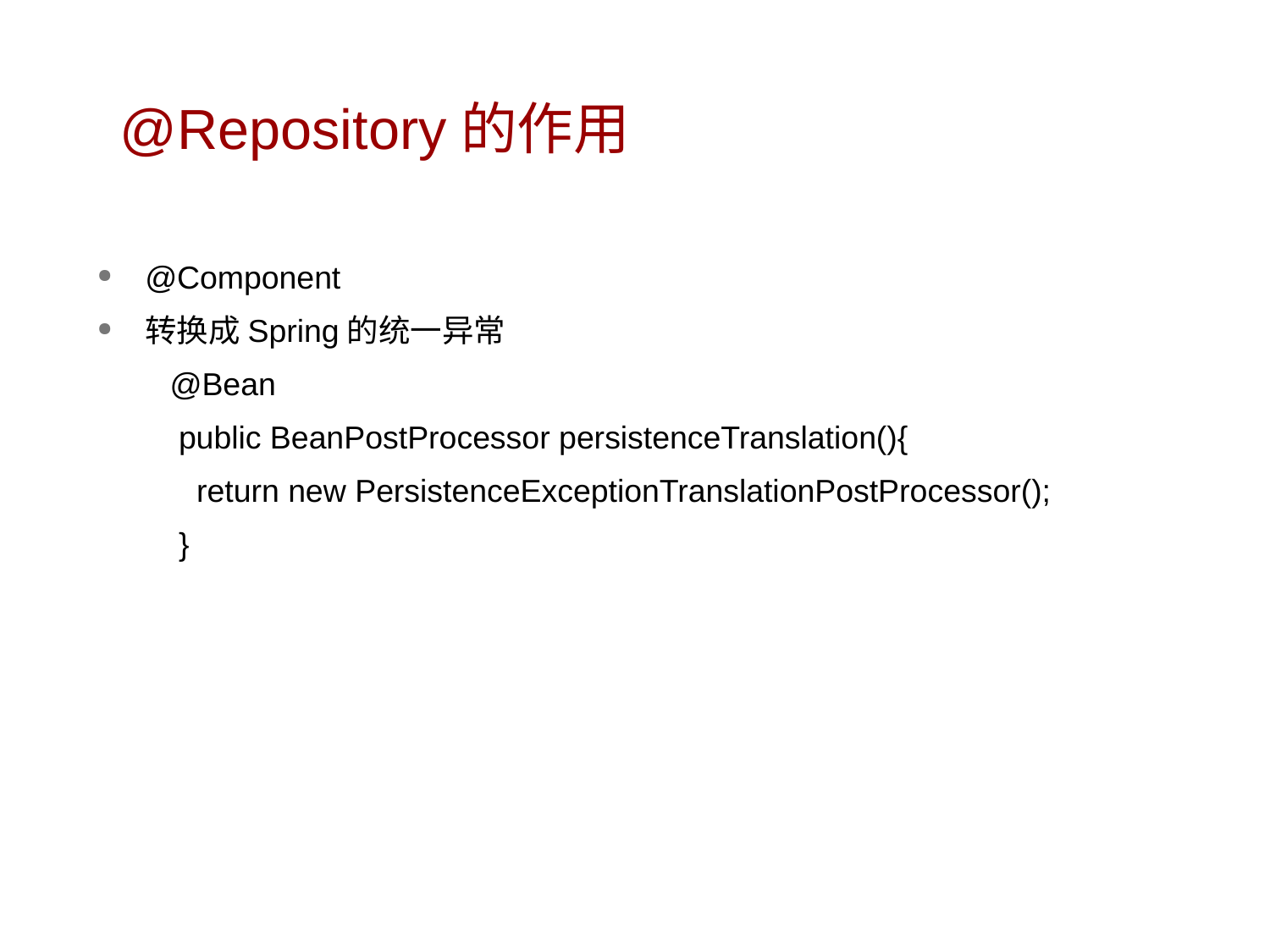

# @Repository的作用
@Component
转换成Spring的统一异常
 @Bean
  public BeanPostProcessor persistenceTranslation(){
    return new PersistenceExceptionTranslationPostProcessor();
  }